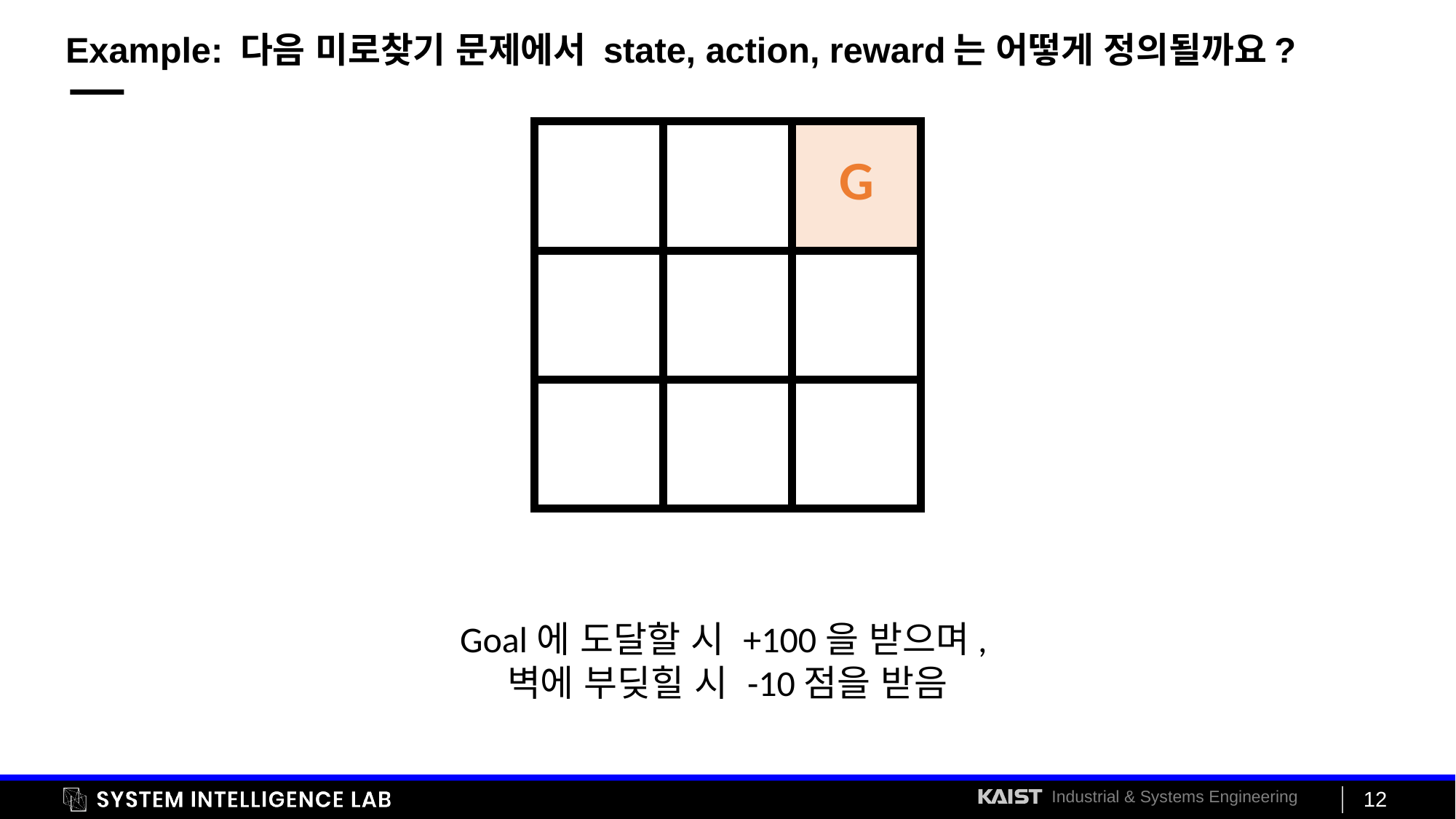

# Example: 다음 미로찾기 문제에서 state, action, reward는 어떻게 정의될까요?
|  |  | G |
| --- | --- | --- |
|  |  |  |
|  |  |  |
Goal에 도달할 시 +100을 받으며,
벽에 부딪힐 시 -10점을 받음
12